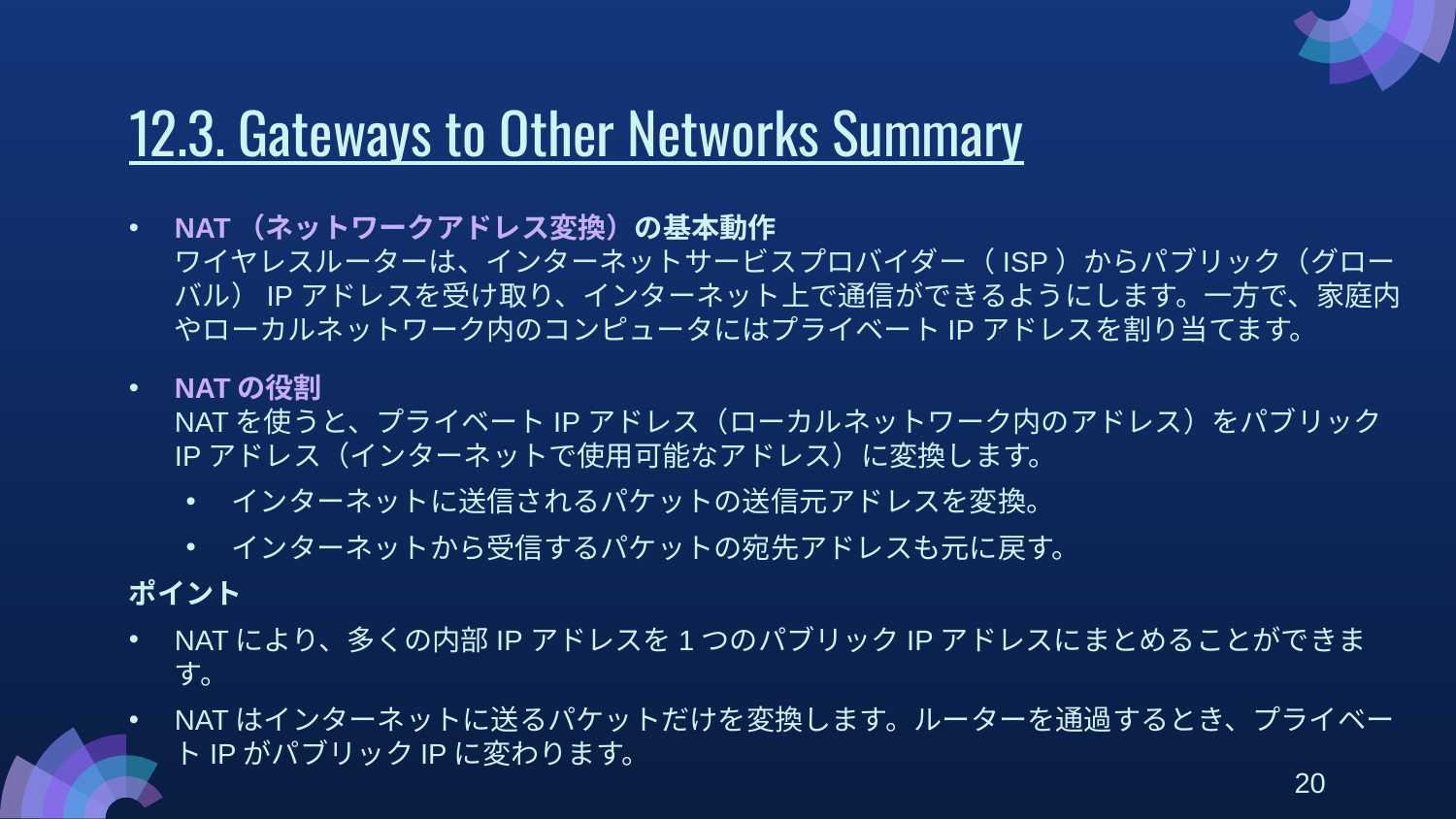

# 12.3. Gateways to Other Networks Summary
NAT（ネットワークアドレス変換）の基本動作
ワイヤレスルーターは、インターネットサービスプロバイダー（ISP）からパブリック（グローバル）IPアドレスを受け取り、インターネット上で通信ができるようにします。一方で、家庭内やローカルネットワーク内のコンピュータにはプライベートIPアドレスを割り当てます。
NATの役割
NATを使うと、プライベートIPアドレス（ローカルネットワーク内のアドレス）をパブリックIPアドレス（インターネットで使用可能なアドレス）に変換します。
インターネットに送信されるパケットの送信元アドレスを変換。
インターネットから受信するパケットの宛先アドレスも元に戻す。
ポイント
NATにより、多くの内部IPアドレスを1つのパブリックIPアドレスにまとめることができます。
NATはインターネットに送るパケットだけを変換します。ルーターを通過するとき、プライベートIPがパブリックIPに変わります。